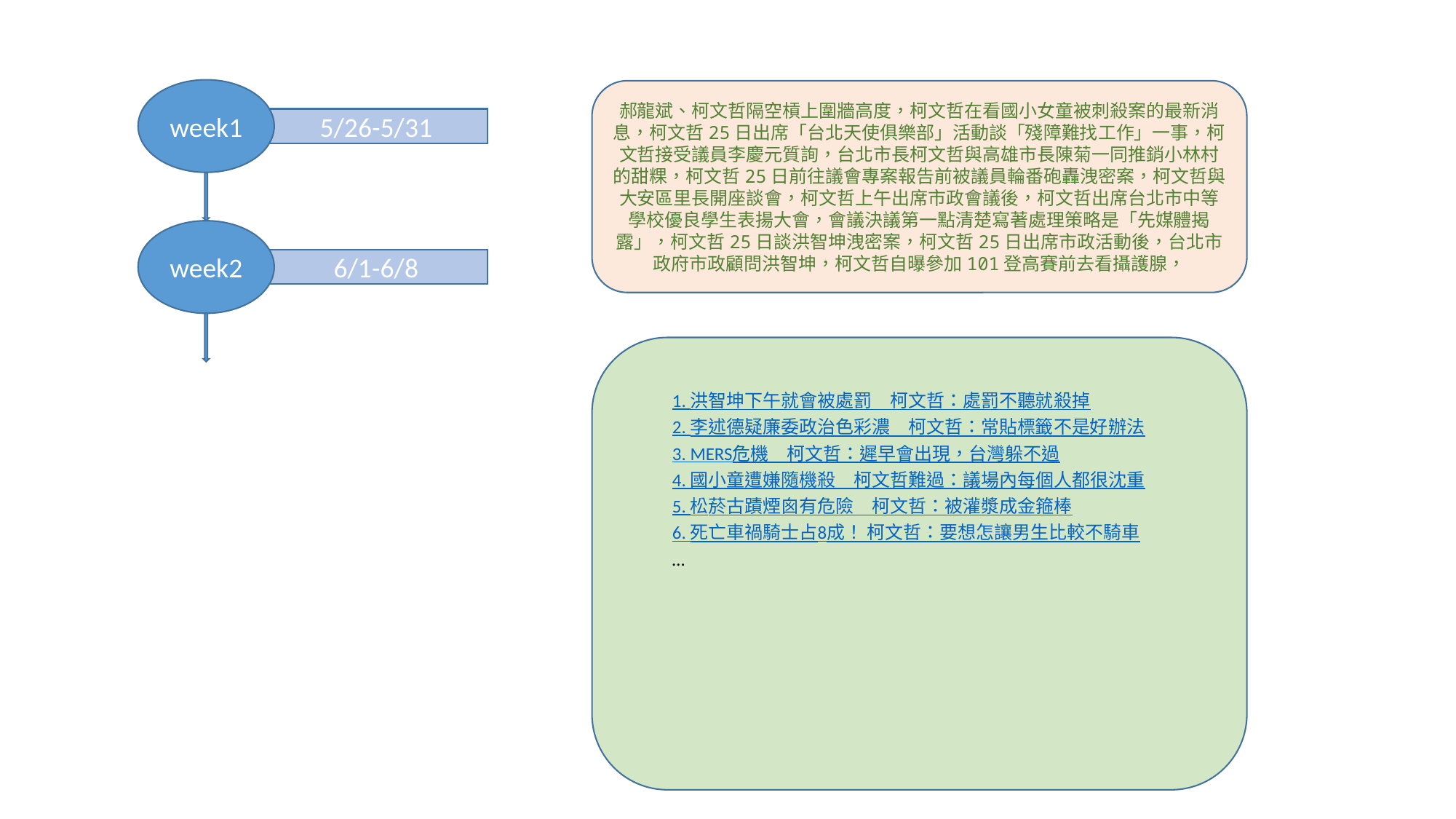

week1
5/26-5/31

week2
6/1-6/8

郝龍斌、柯文哲隔空槓上圍牆高度，柯文哲在看國小女童被刺殺案的最新消息，柯文哲25日出席「台北天使俱樂部」活動談「殘障難找工作」一事，柯文哲接受議員李慶元質詢，台北市長柯文哲與高雄市長陳菊一同推銷小林村的甜粿，柯文哲25日前往議會專案報告前被議員輪番砲轟洩密案，柯文哲與大安區里長開座談會，柯文哲上午出席市政會議後，柯文哲出席台北市中等學校優良學生表揚大會，會議決議第一點清楚寫著處理策略是「先媒體揭露」，柯文哲25日談洪智坤洩密案，柯文哲25日出席市政活動後，台北市政府市政顧問洪智坤，柯文哲自曝參加101登高賽前去看攝護腺，

1. 洪智坤下午就會被處罰　柯文哲：處罰不聽就殺掉
2. 李述德疑廉委政治色彩濃　柯文哲：常貼標籤不是好辦法
3. MERS危機　柯文哲：遲早會出現，台灣躲不過
4. 國小童遭嫌隨機殺　柯文哲難過：議場內每個人都很沈重
5. 松菸古蹟煙囪有危險　柯文哲：被灌漿成金箍棒
6. 死亡車禍騎士占8成！ 柯文哲：要想怎讓男生比較不騎車
…